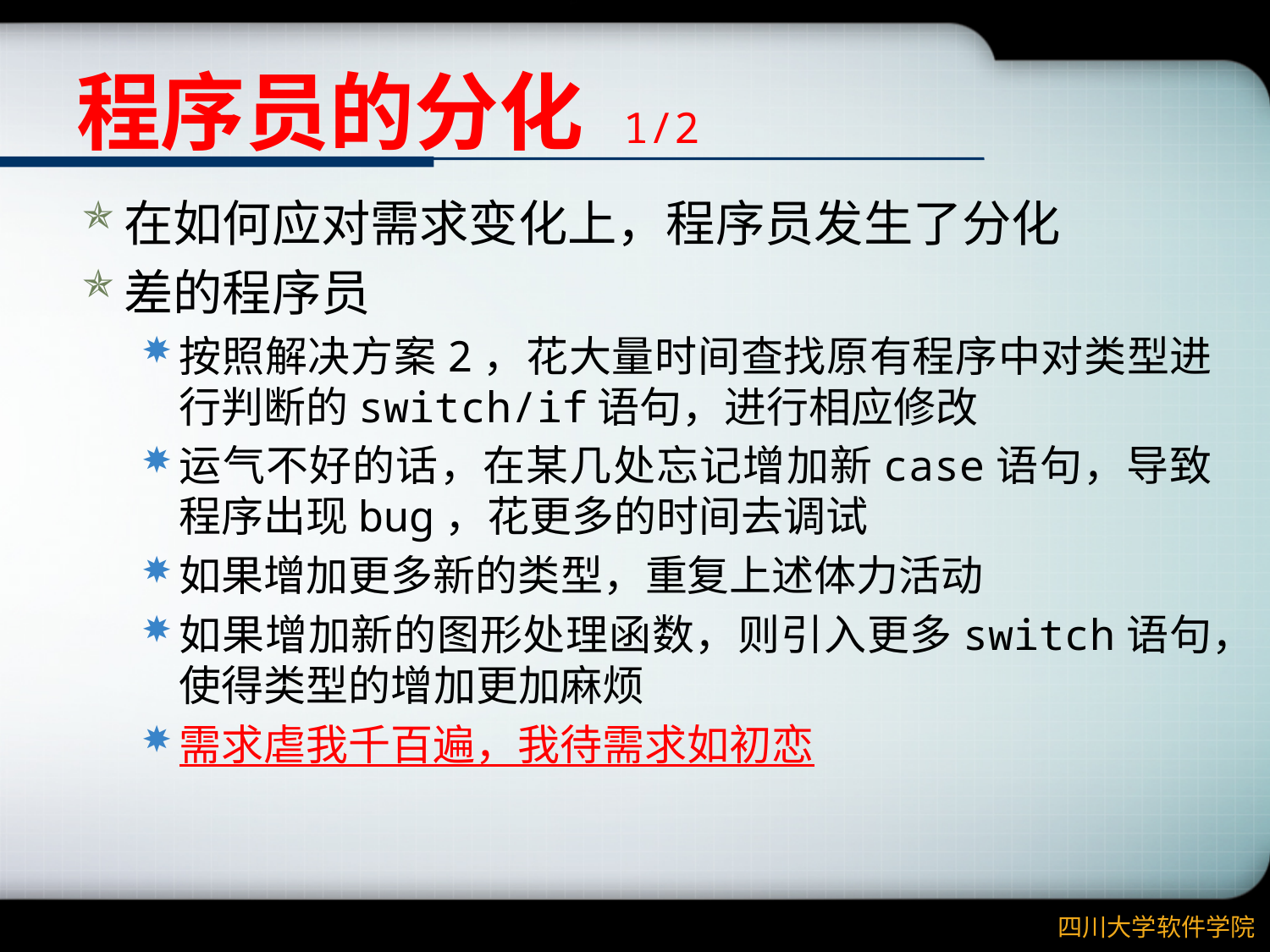

# 程序员的分化 1/2
在如何应对需求变化上，程序员发生了分化
差的程序员
按照解决方案2，花大量时间查找原有程序中对类型进行判断的switch/if语句，进行相应修改
运气不好的话，在某几处忘记增加新case语句，导致程序出现bug，花更多的时间去调试
如果增加更多新的类型，重复上述体力活动
如果增加新的图形处理函数，则引入更多switch语句，使得类型的增加更加麻烦
需求虐我千百遍，我待需求如初恋